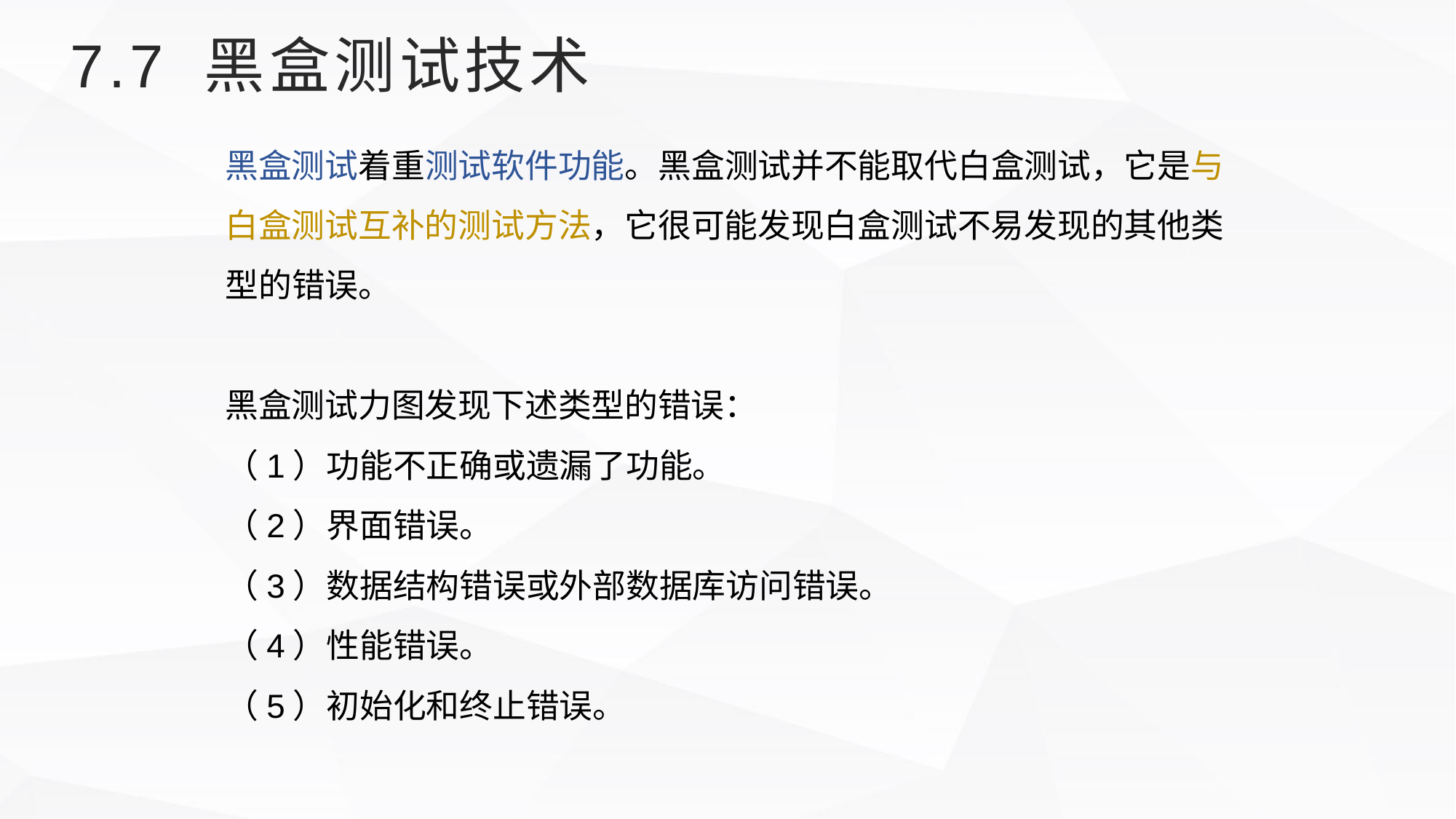

7.7 黑盒测试技术
黑盒测试着重测试软件功能。黑盒测试并不能取代白盒测试，它是与白盒测试互补的测试方法，它很可能发现白盒测试不易发现的其他类型的错误。

黑盒测试力图发现下述类型的错误：
（1）功能不正确或遗漏了功能。
（2）界面错误。
（3）数据结构错误或外部数据库访问错误。
（4）性能错误。
（5）初始化和终止错误。